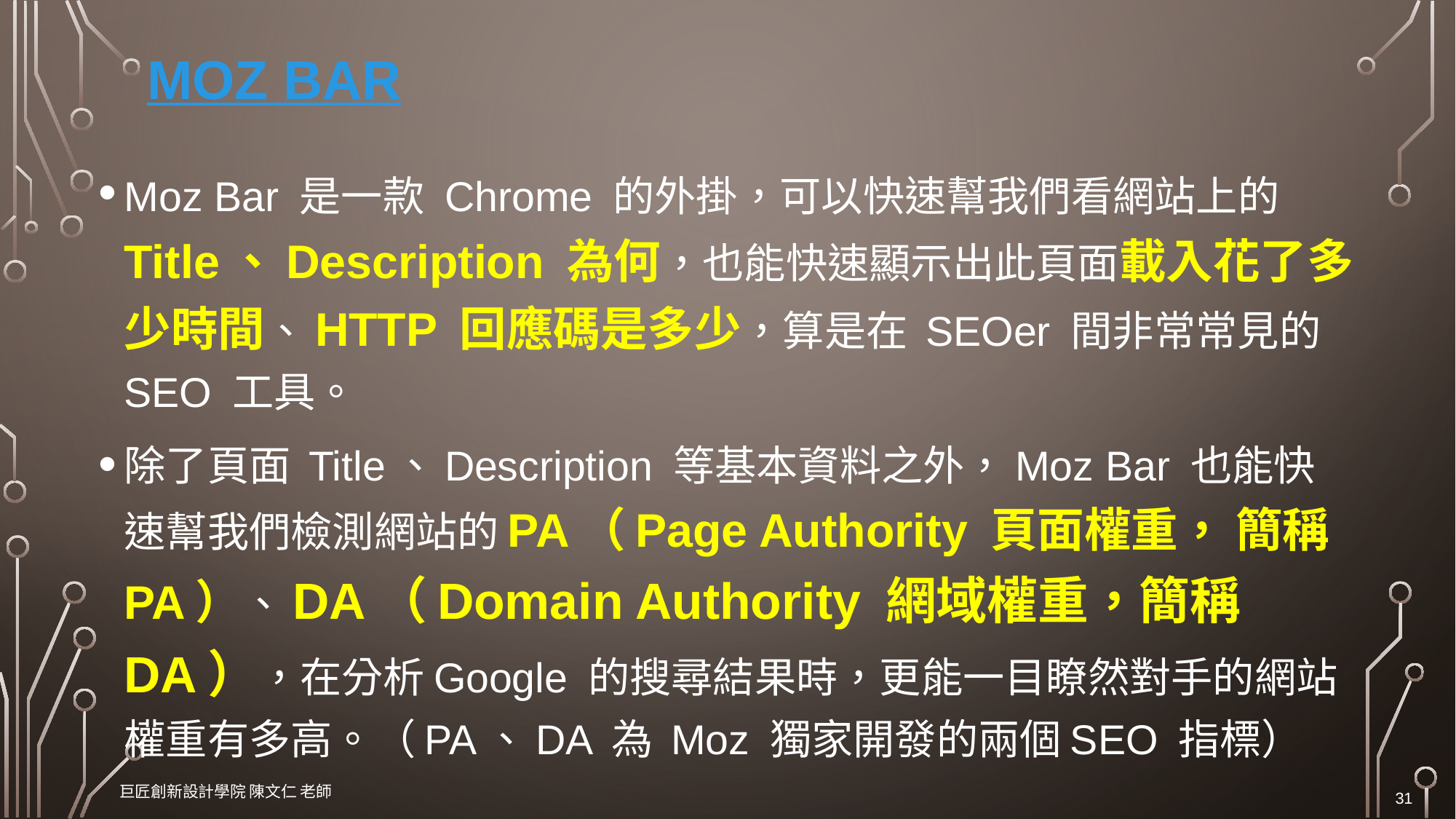

# Moz Bar
Moz Bar 是一款 Chrome 的外掛，可以快速幫我們看網站上的 Title、Description 為何，也能快速顯示出此頁面載入花了多少時間、HTTP 回應碼是多少，算是在 SEOer 間非常常見的 SEO 工具。
除了頁面 Title、Description 等基本資料之外，Moz Bar 也能快速幫我們檢測網站的PA（Page Authority 頁面權重， 簡稱PA）、DA（Domain Authority 網域權重，簡稱DA），在分析Google 的搜尋結果時，更能一目瞭然對手的網站權重有多高。（PA、DA 為 Moz 獨家開發的兩個SEO 指標）
巨匠創新設計學院 陳文仁 老師
31